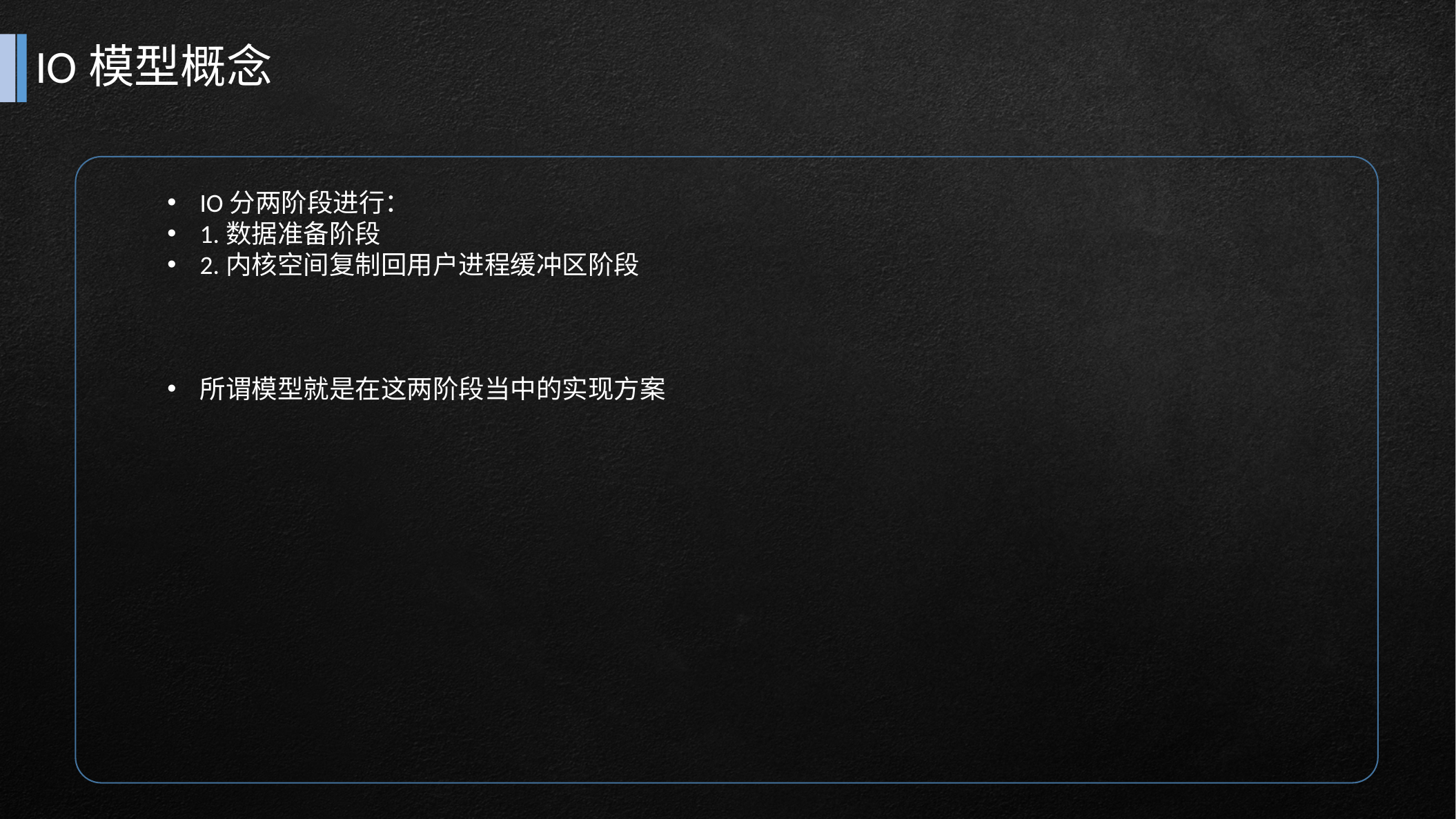

# IO模型概念

IO分两阶段进行：
1.数据准备阶段
2.内核空间复制回用户进程缓冲区阶段

所谓模型就是在这两阶段当中的实现方案